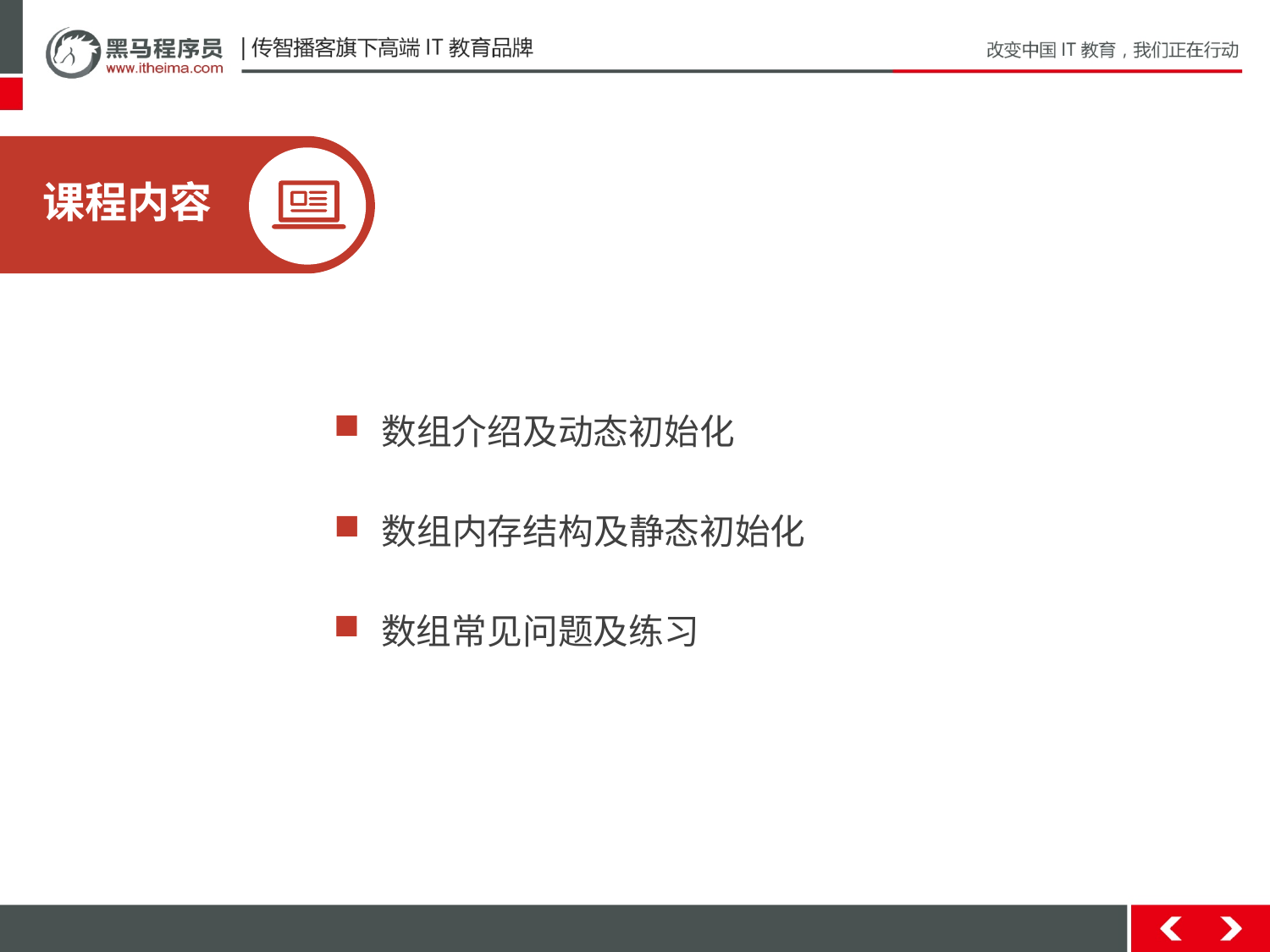

课程内容

数组介绍及动态初始化
数组内存结构及静态初始化
数组常见问题及练习